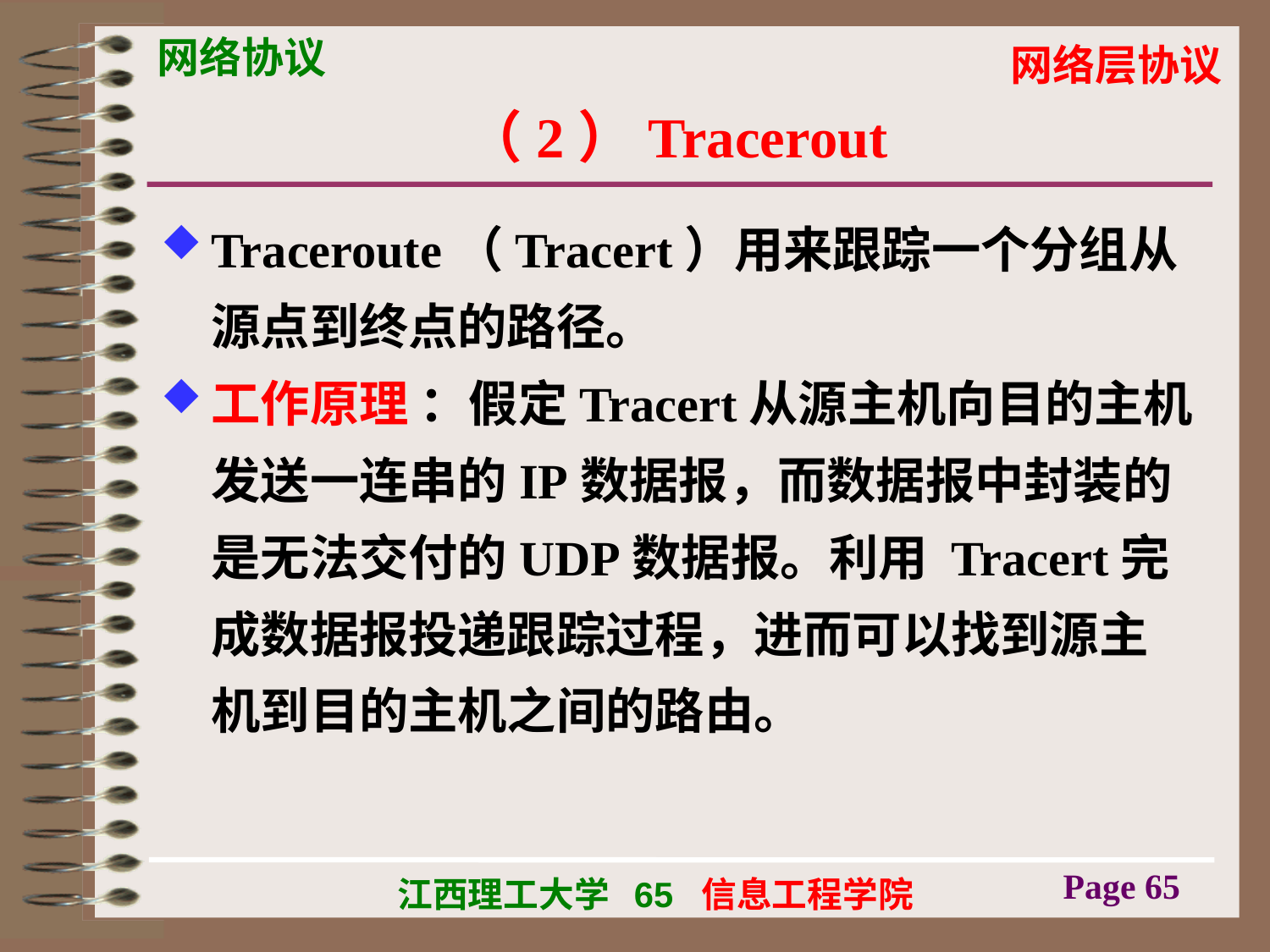

# （2）Tracerout
Traceroute（Tracert）用来跟踪一个分组从源点到终点的路径。
工作原理 ：假定Tracert从源主机向目的主机发送一连串的IP数据报，而数据报中封装的是无法交付的UDP数据报。利用 Tracert完成数据报投递跟踪过程，进而可以找到源主机到目的主机之间的路由。
Page 65